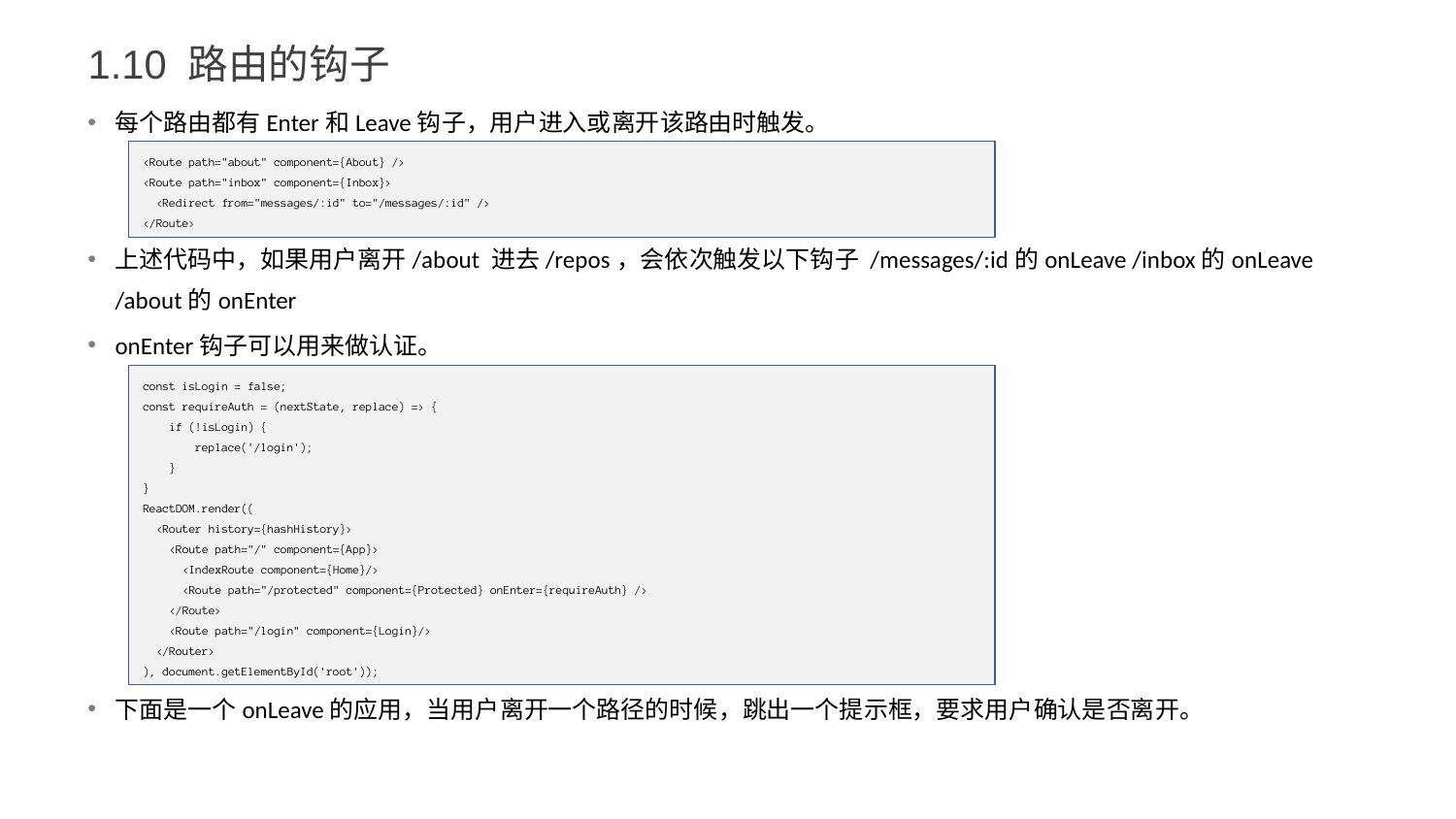

1.10 路由的钩子
每个路由都有Enter和Leave钩子，用户进入或离开该路由时触发。

上述代码中，如果用户离开/about 进去/repos，会依次触发以下钩子 /messages/:id的onLeave /inbox的onLeave /about的onEnter
onEnter钩子可以用来做认证。

下面是一个onLeave的应用，当用户离开一个路径的时候，跳出一个提示框，要求用户确认是否离开。
<Route path="about" component={About} />
<Route path="inbox" component={Inbox}>
  <Redirect from="messages/:id" to="/messages/:id" />
</Route>
const isLogin = false;
const requireAuth = (nextState, replace) => {
    if (!isLogin) {
        replace('/login');
    }
}
ReactDOM.render((
  <Router history={hashHistory}>
    <Route path="/" component={App}>
      <IndexRoute component={Home}/>
      <Route path="/protected" component={Protected} onEnter={requireAuth} />
    </Route>
    <Route path="/login" component={Login}/>
  </Router>
), document.getElementById('root'));